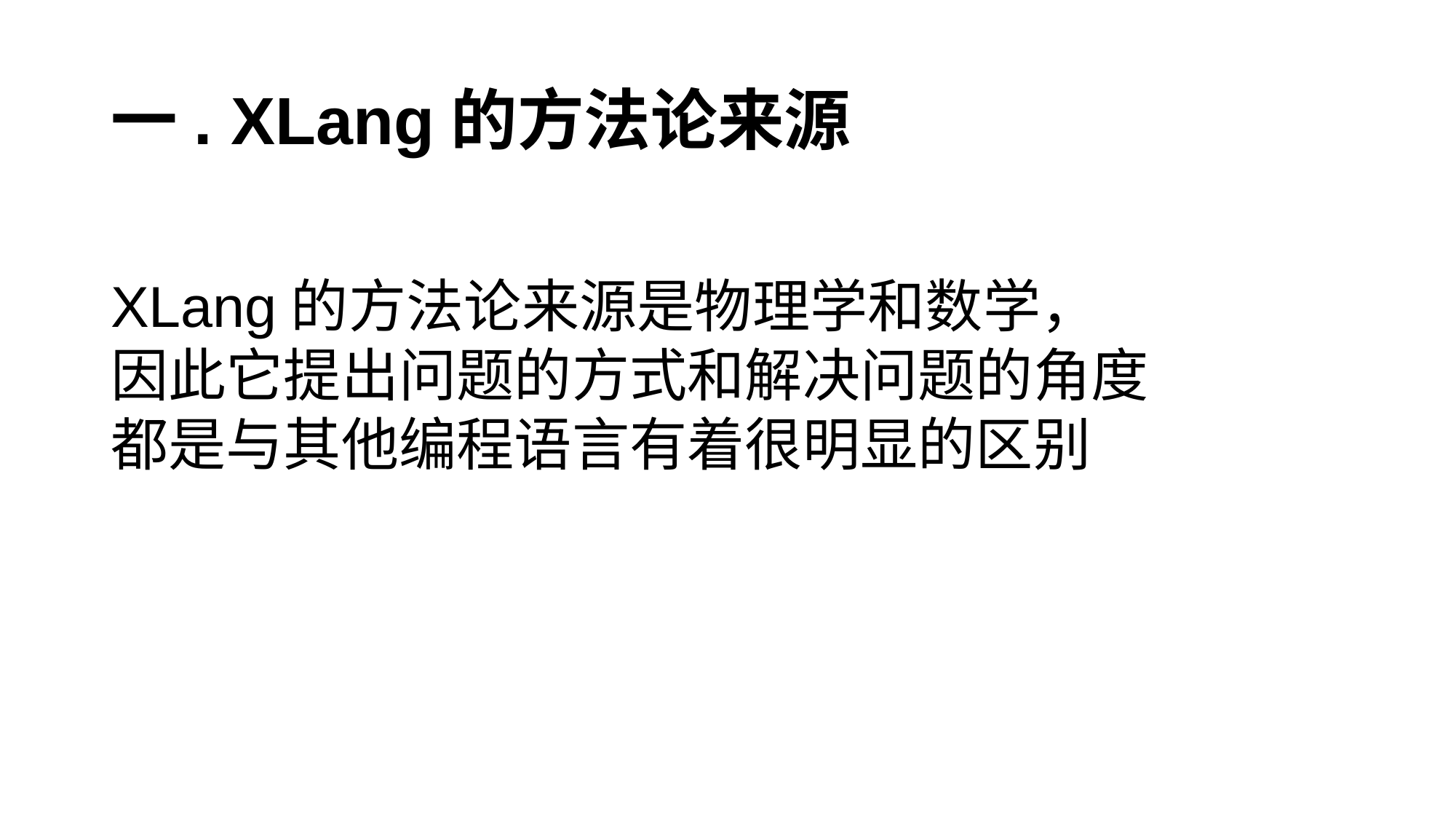

# 一. XLang的方法论来源
XLang的方法论来源是物理学和数学，因此它提出问题的方式和解决问题的角度都是与其他编程语言有着很明显的区别